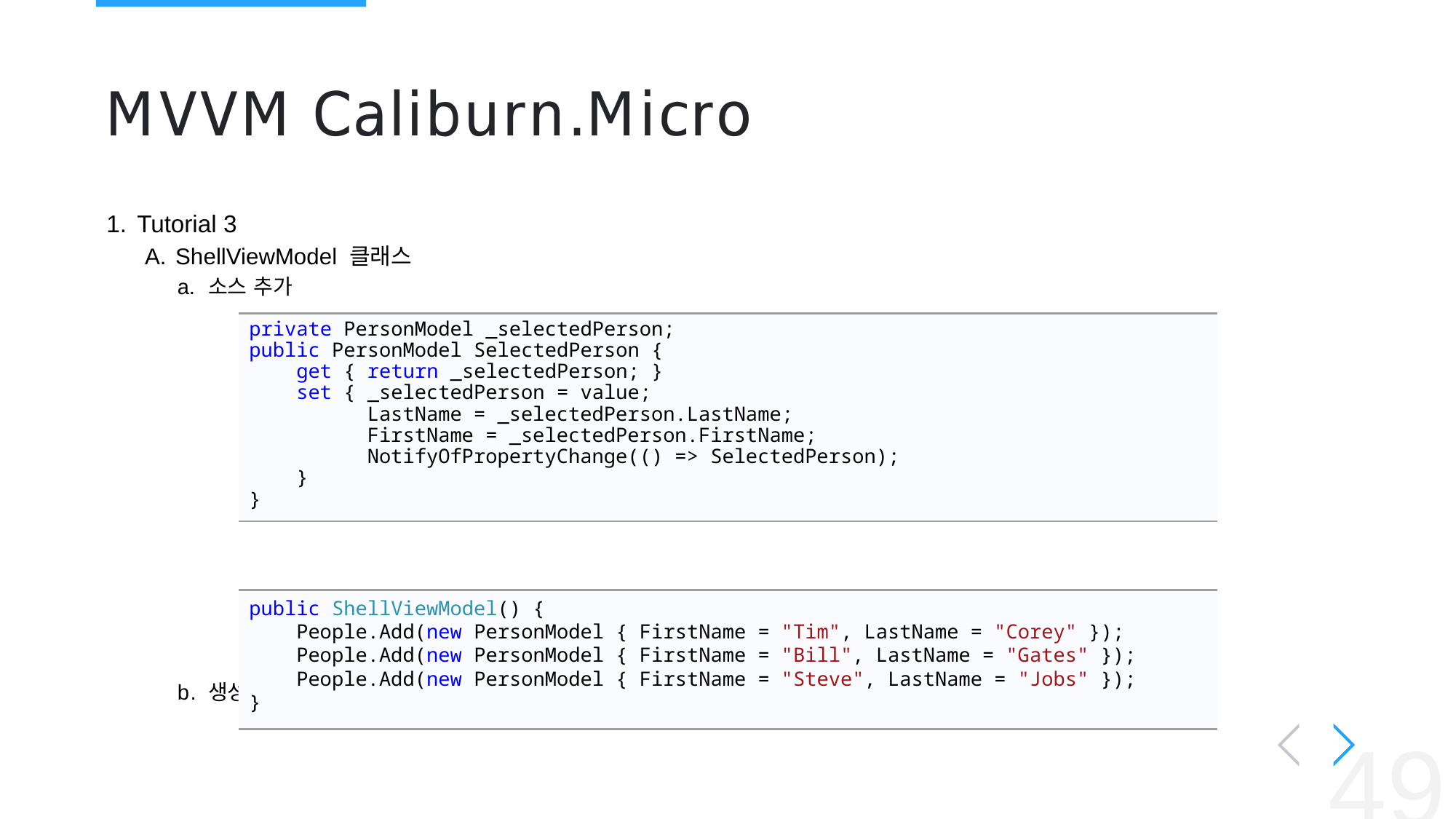

# MVVM Caliburn.Micro
Tutorial 3
ShellViewModel 클래스
소스 추가

생성자 추가
private PersonModel _selectedPerson;
public PersonModel SelectedPerson {
    get { return _selectedPerson; }
    set { _selectedPerson = value;
          LastName = _selectedPerson.LastName;
          FirstName = _selectedPerson.FirstName;
          NotifyOfPropertyChange(() => SelectedPerson);
    }
}
public ShellViewModel() {
    People.Add(new PersonModel { FirstName = "Tim", LastName = "Corey" });
    People.Add(new PersonModel { FirstName = "Bill", LastName = "Gates" });
    People.Add(new PersonModel { FirstName = "Steve", LastName = "Jobs" });
}
49